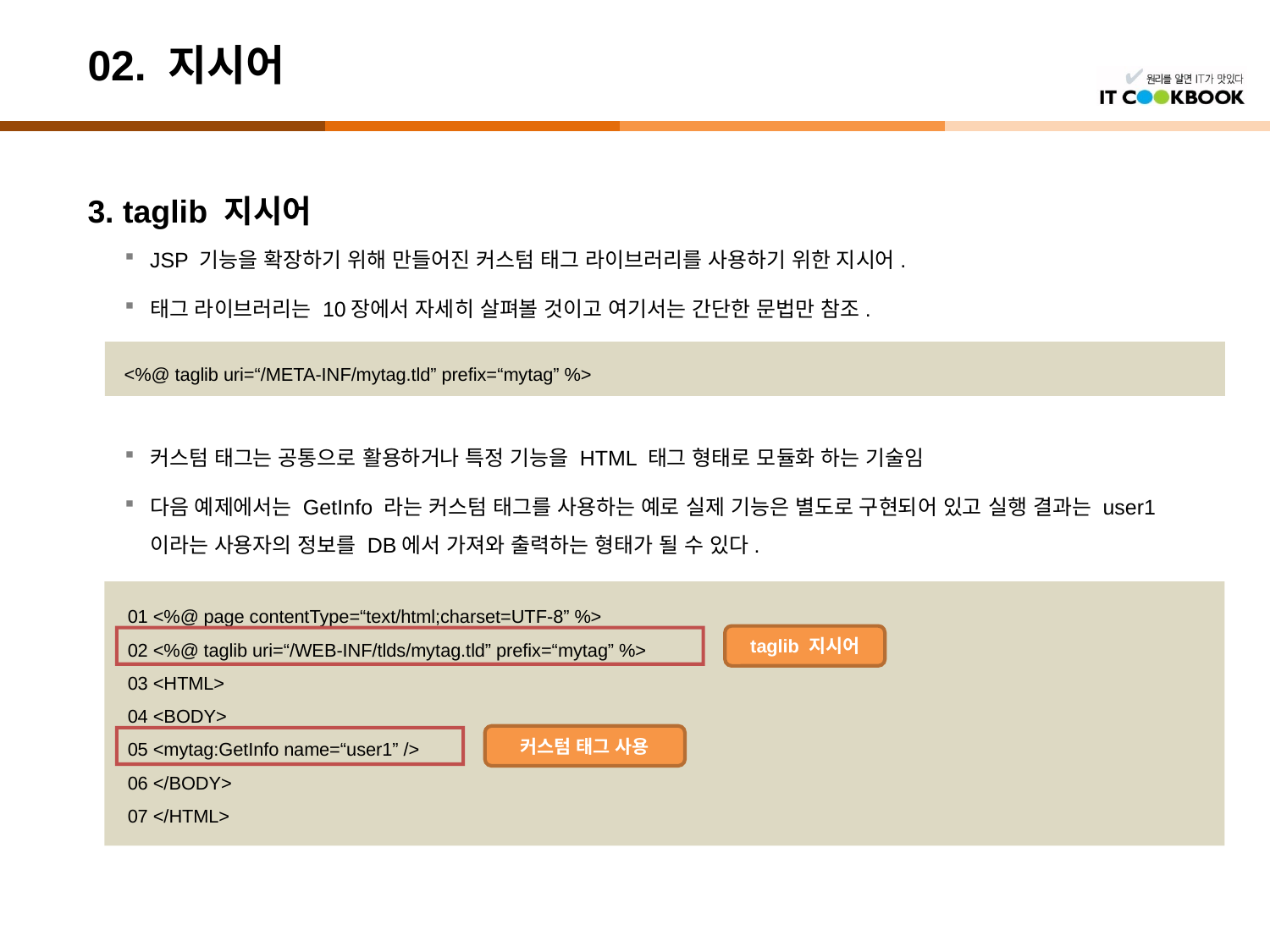

# 02. 지시어
3. taglib 지시어
JSP 기능을 확장하기 위해 만들어진 커스텀 태그 라이브러리를 사용하기 위한 지시어.
태그 라이브러리는 10장에서 자세히 살펴볼 것이고 여기서는 간단한 문법만 참조.

커스텀 태그는 공통으로 활용하거나 특정 기능을 HTML 태그 형태로 모듈화 하는 기술임
다음 예제에서는 GetInfo 라는 커스텀 태그를 사용하는 예로 실제 기능은 별도로 구현되어 있고 실행 결과는 user1 이라는 사용자의 정보를 DB에서 가져와 출력하는 형태가 될 수 있다.

<%@ taglib uri=“/META-INF/mytag.tld” prefix=“mytag” %>

01 <%@ page contentType=“text/html;charset=UTF-8” %>
02 <%@ taglib uri=“/WEB-INF/tlds/mytag.tld” prefix=“mytag” %>
03 <HTML>
04 <BODY>
05 <mytag:GetInfo name=“user1” />
06 </BODY>
07 </HTML>

taglib 지시어

커스텀 태그 사용